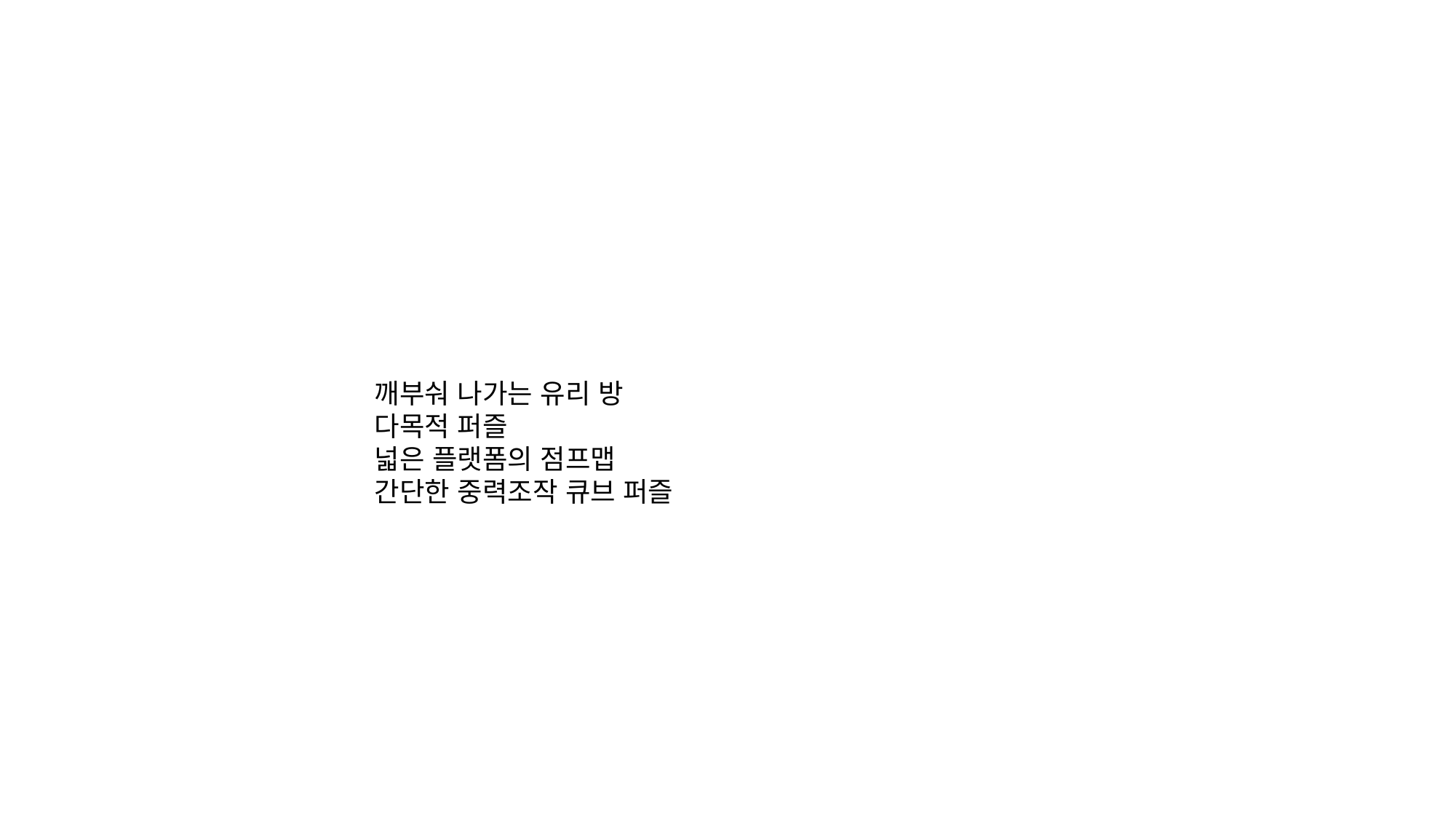

깨부숴 나가는 유리 방
다목적 퍼즐
넓은 플랫폼의 점프맵
간단한 중력조작 큐브 퍼즐